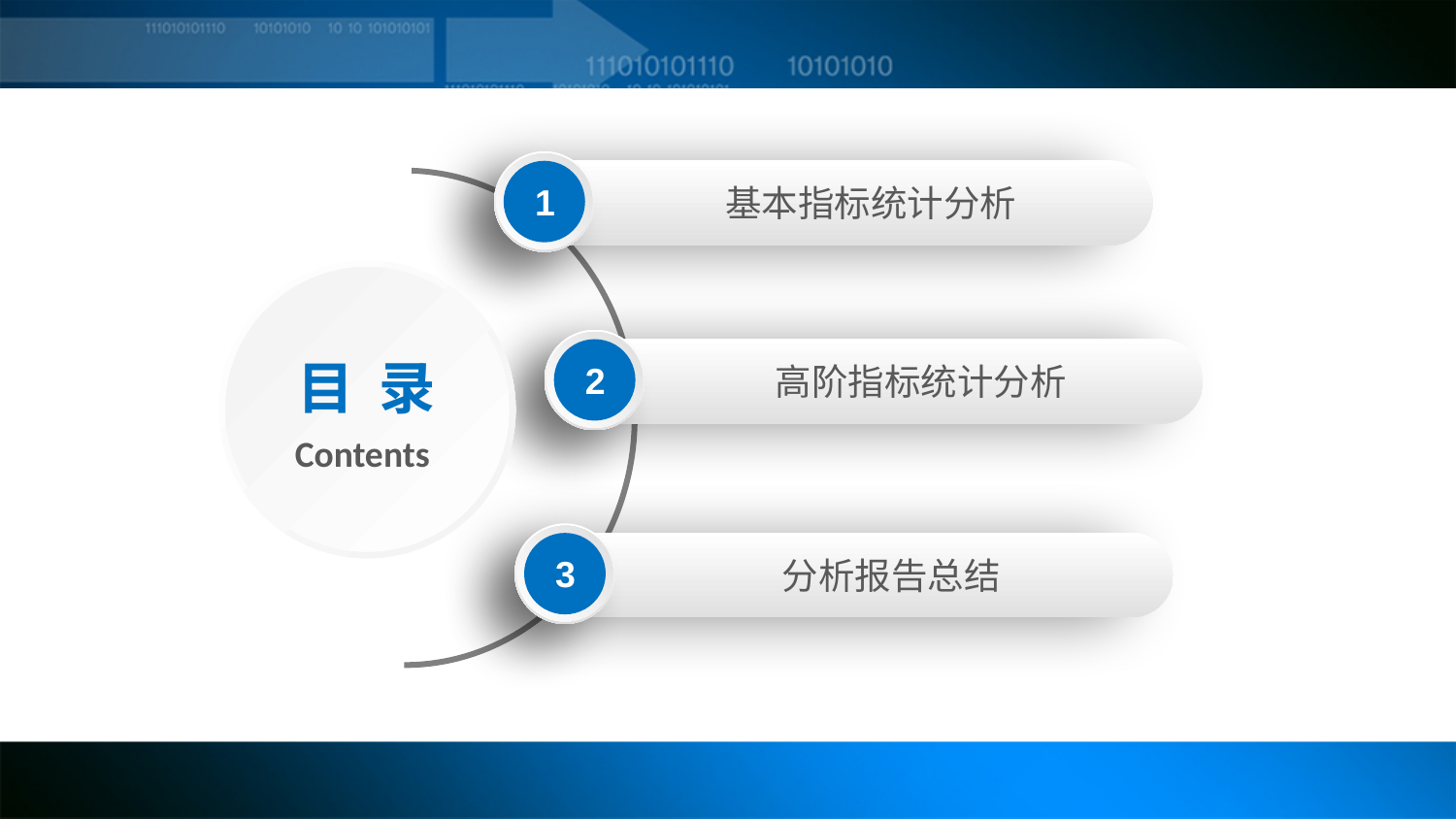

1
基本指标统计分析

目  录
Contents

2
高阶指标统计分析

3
分析报告总结